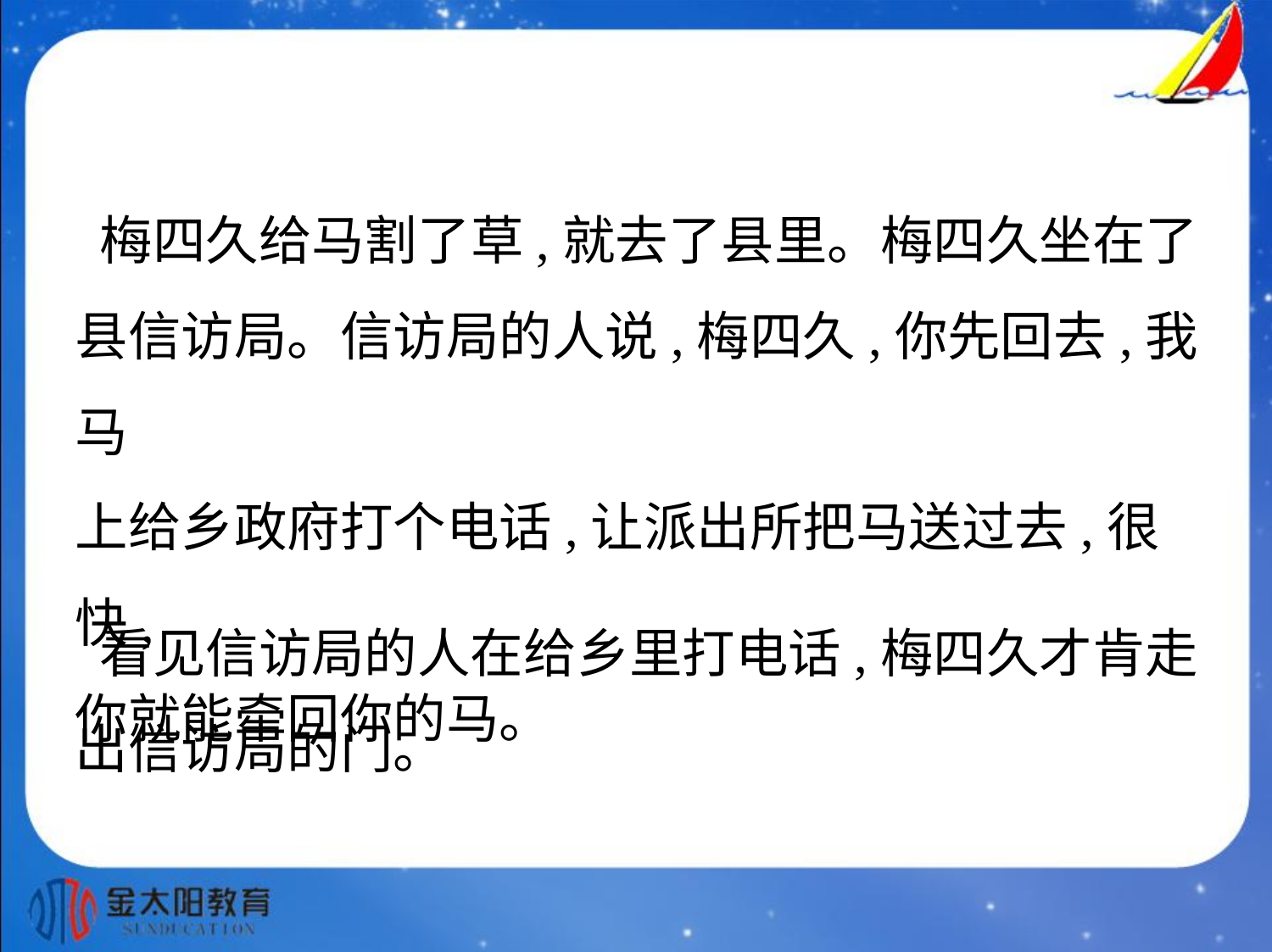

梅四久给马割了草,就去了县里。梅四久坐在了
县信访局。信访局的人说,梅四久,你先回去,我马
上给乡政府打个电话,让派出所把马送过去,很快,
你就能牵回你的马。
 看见信访局的人在给乡里打电话,梅四久才肯走
出信访局的门。